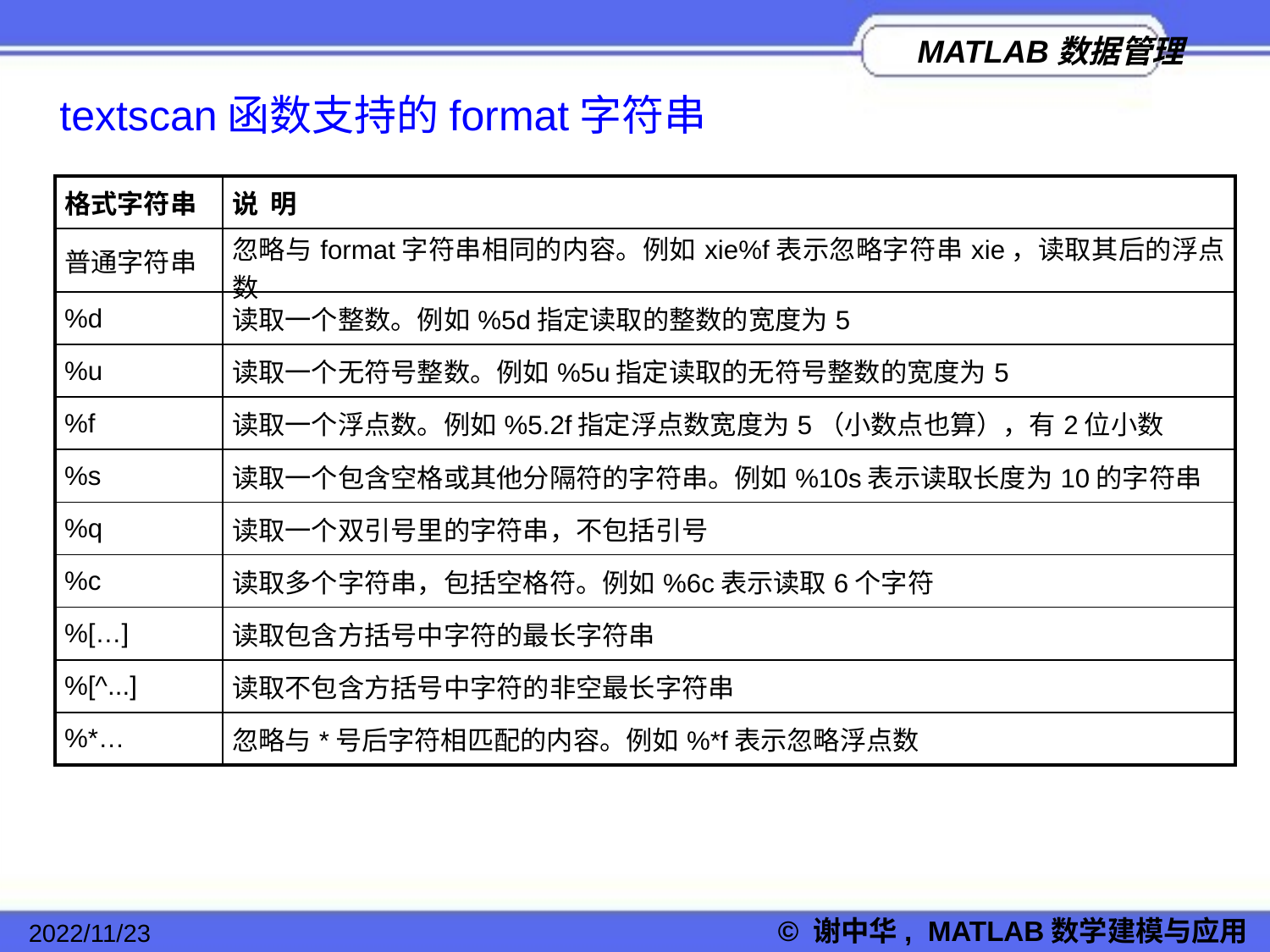

textscan函数支持的format字符串
| 格式字符串 | 说 明 |
| --- | --- |
| 普通字符串 | 忽略与format字符串相同的内容。例如xie%f表示忽略字符串xie，读取其后的浮点数 |
| %d | 读取一个整数。例如%5d指定读取的整数的宽度为5 |
| %u | 读取一个无符号整数。例如%5u指定读取的无符号整数的宽度为5 |
| %f | 读取一个浮点数。例如%5.2f指定浮点数宽度为5（小数点也算），有2位小数 |
| %s | 读取一个包含空格或其他分隔符的字符串。例如%10s表示读取长度为10的字符串 |
| %q | 读取一个双引号里的字符串，不包括引号 |
| %c | 读取多个字符串，包括空格符。例如%6c表示读取6个字符 |
| %[…] | 读取包含方括号中字符的最长字符串 |
| %[^...] | 读取不包含方括号中字符的非空最长字符串 |
| %\*… | 忽略与\*号后字符相匹配的内容。例如%\*f表示忽略浮点数 |
© 谢中华,  MATLAB数学建模与应用